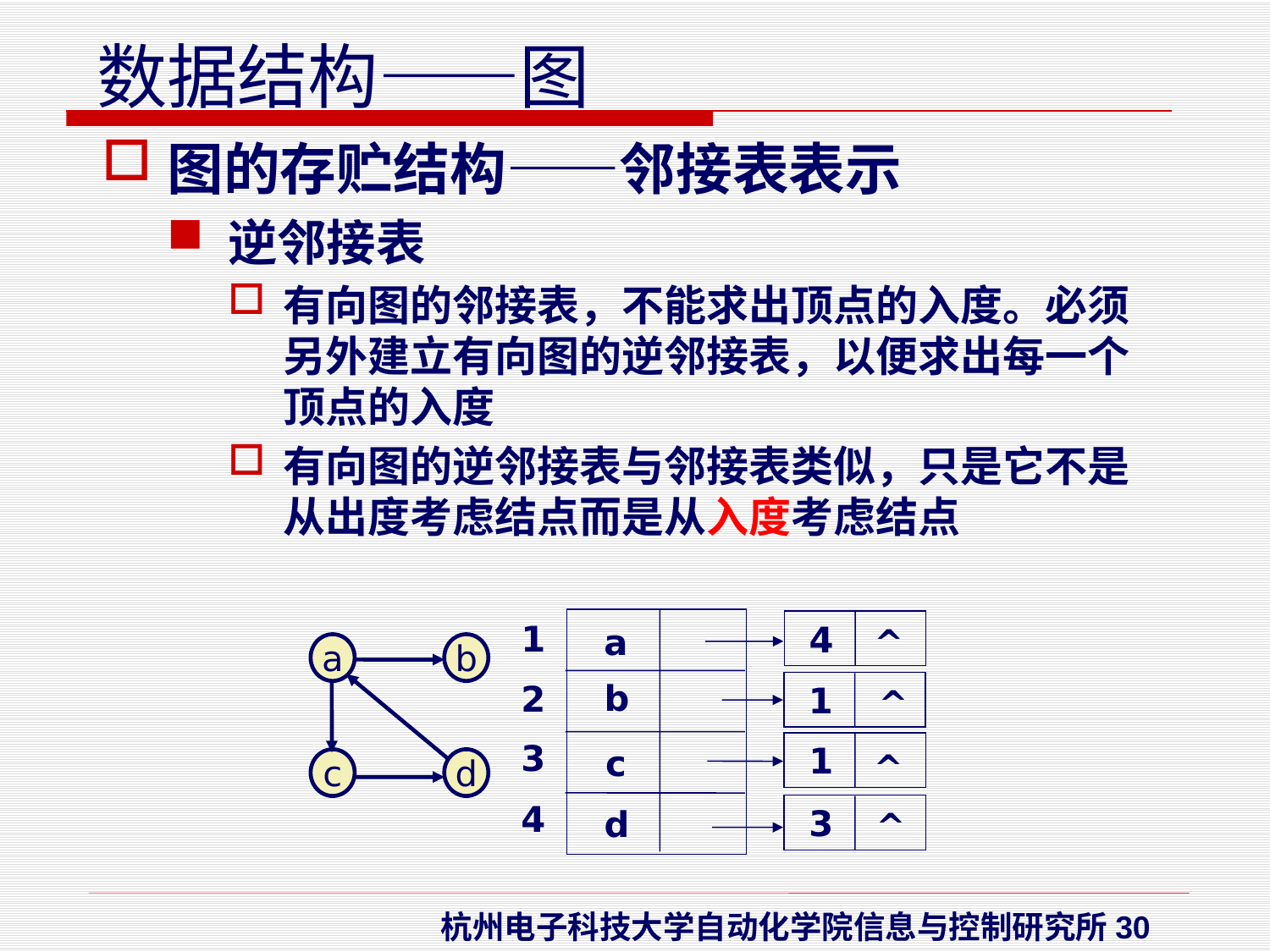

图的存贮结构——邻接表表示
逆邻接表
有向图的邻接表，不能求出顶点的入度。必须另外建立有向图的逆邻接表，以便求出每一个顶点的入度
有向图的逆邻接表与邻接表类似，只是它不是从出度考虑结点而是从入度考虑结点

1
 4

a
b
c
d
^
a
b

c
d

2

 1

^
3

 1

^

4

 3

^